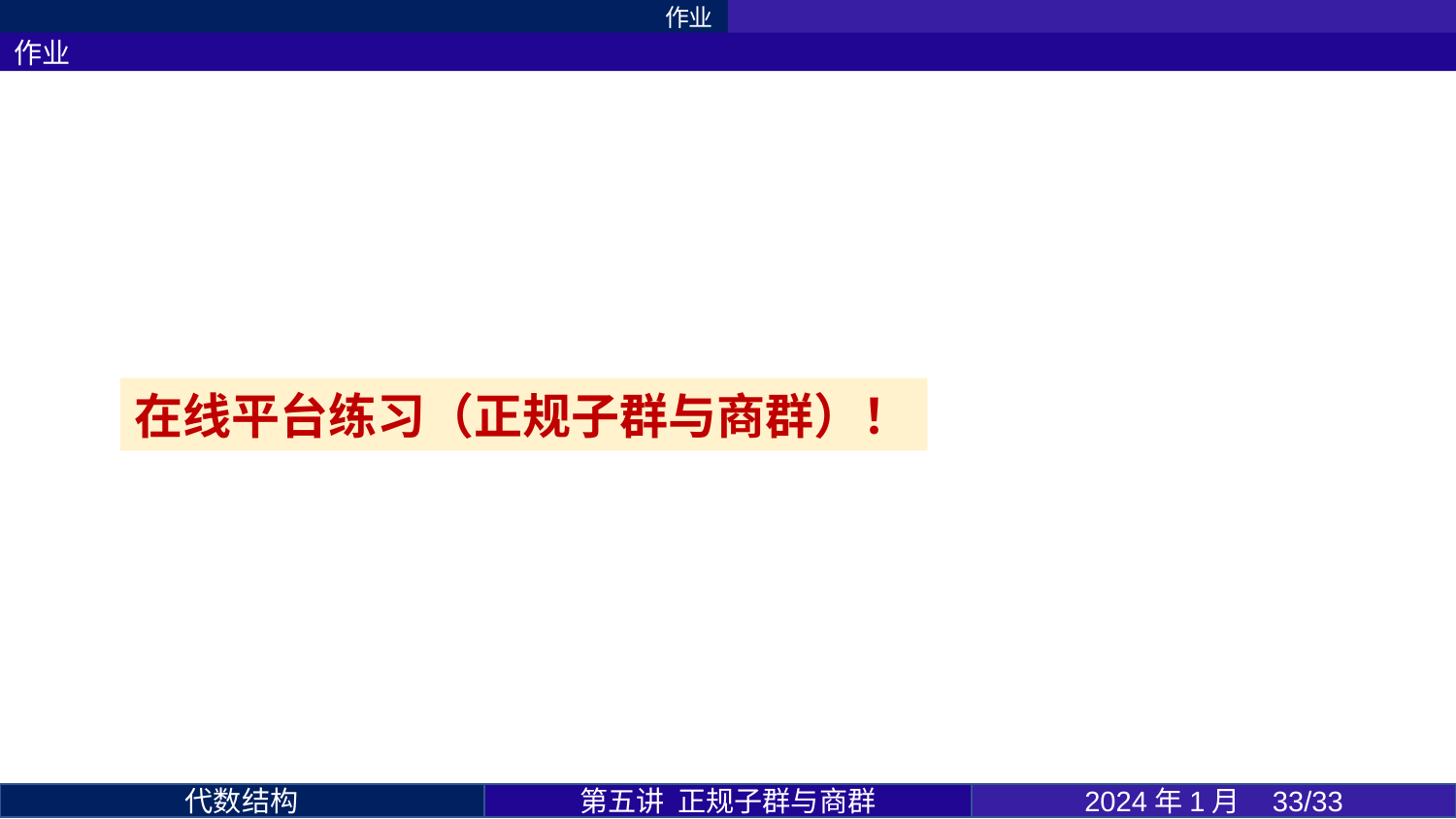

作业
作业
在线平台练习（正规子群与商群）！
第五讲  正规子群与商群
2024年1月    33/33
代数结构